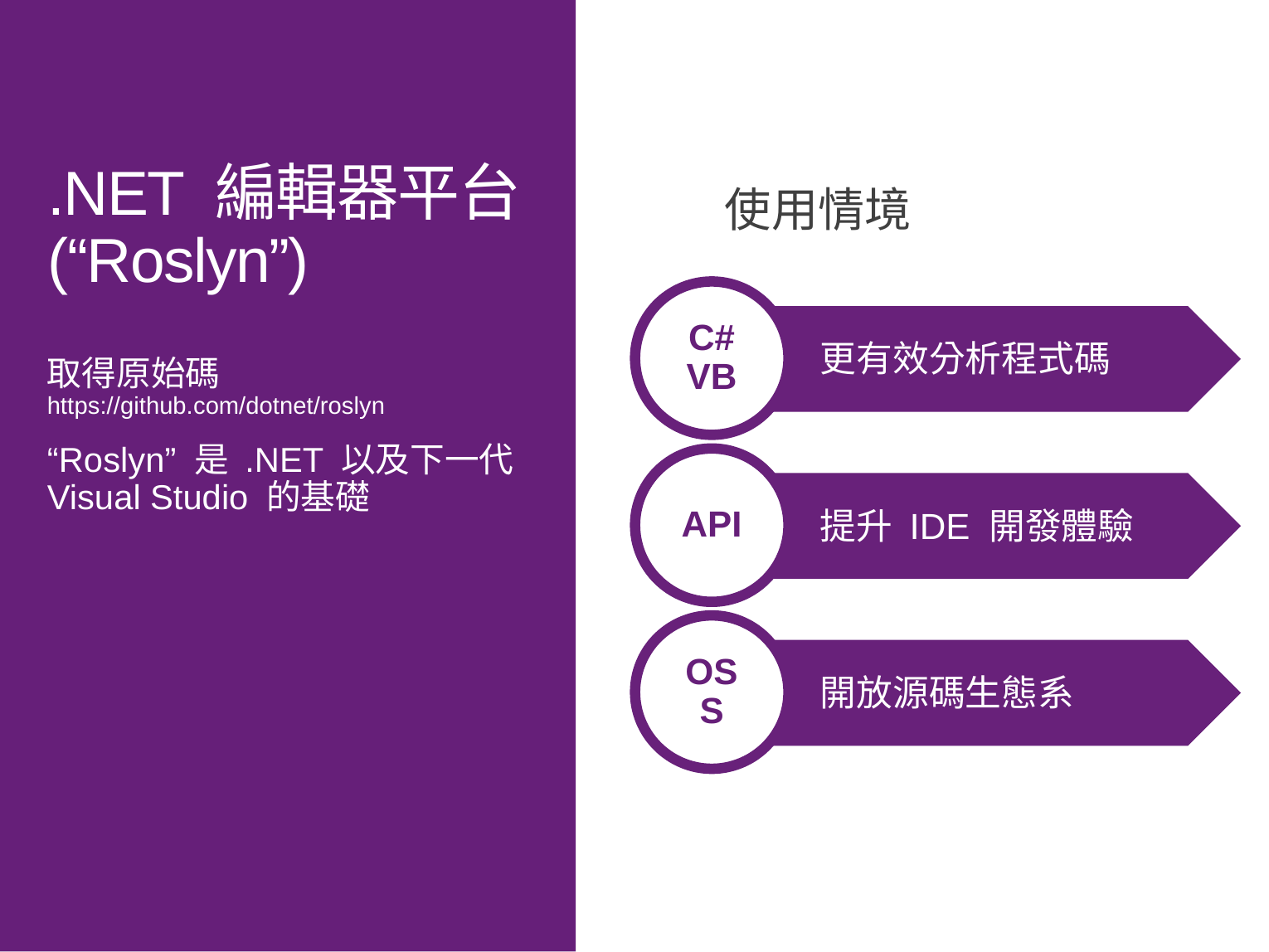

# .NET 編輯器平台 (“Roslyn”)
使用情境
C#
VB
更有效分析程式碼
取得原始碼
https://github.com/dotnet/roslyn
“Roslyn” 是 .NET 以及下一代 Visual Studio 的基礎
API
提升 IDE 開發體驗
OSS
開放源碼生態系